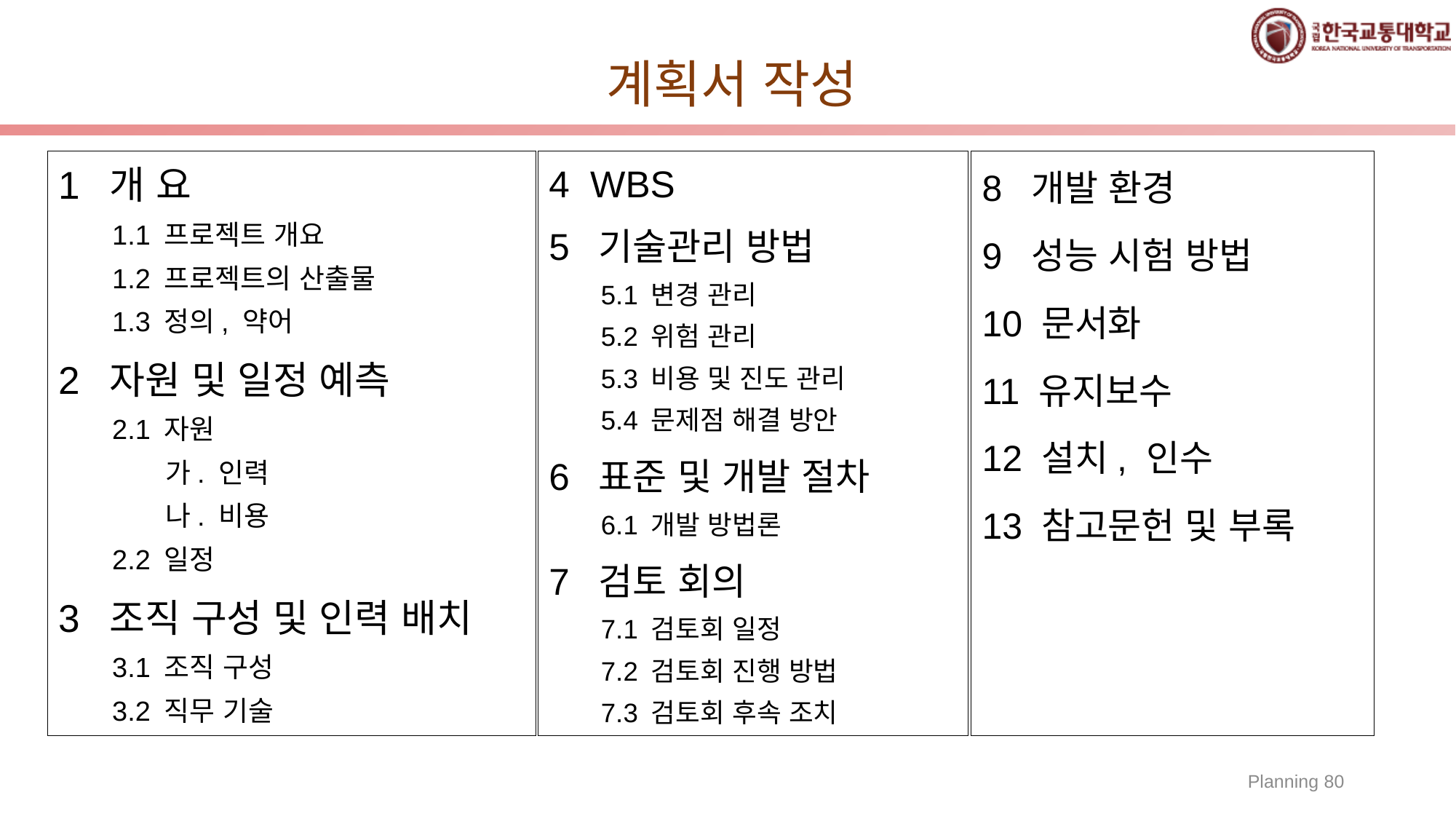

# 계획서 작성
1  개 요
1.1 프로젝트 개요
1.2 프로젝트의 산출물
1.3 정의, 약어
2  자원 및 일정 예측
2.1 자원
가. 인력
나. 비용
2.2 일정
3  조직 구성 및 인력 배치
3.1 조직 구성
3.2 직무 기술
4  WBS
5  기술관리 방법
5.1 변경 관리
5.2 위험 관리
5.3 비용 및 진도 관리
5.4 문제점 해결 방안
6  표준 및 개발 절차
6.1 개발 방법론
7  검토 회의
7.1 검토회 일정
7.2 검토회 진행 방법
7.3 검토회 후속 조치
8  개발 환경
9  성능 시험 방법
10 문서화
11 유지보수
12 설치, 인수
13 참고문헌 및 부록
Planning 80